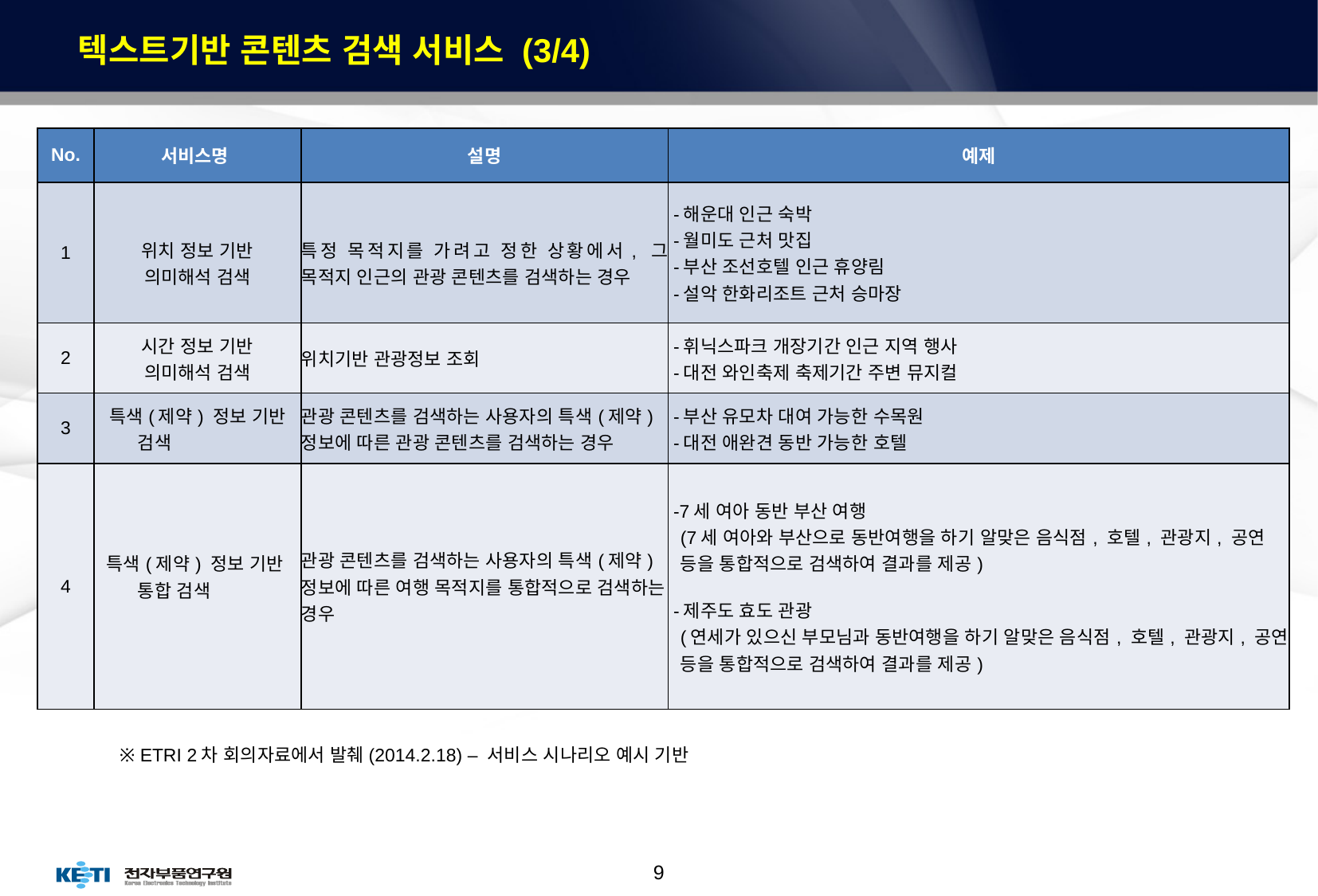

# 텍스트기반 콘텐츠 검색 서비스 (3/4)
| No. | 서비스명 | 설명 | 예제 |
| --- | --- | --- | --- |
| 1 | 위치 정보 기반 의미해석 검색 | 특정 목적지를 가려고 정한 상황에서, 그 목적지 인근의 관광 콘텐츠를 검색하는 경우 | -해운대 인근 숙박 -월미도 근처 맛집 -부산 조선호텔 인근 휴양림 -설악 한화리조트 근처 승마장 |
| 2 | 시간 정보 기반 의미해석 검색 | 위치기반 관광정보 조회 | -휘닉스파크 개장기간 인근 지역 행사 -대전 와인축제 축제기간 주변 뮤지컬 |
| 3 | 특색(제약) 정보 기반 검색 | 관광 콘텐츠를 검색하는 사용자의 특색(제약) 정보에 따른 관광 콘텐츠를 검색하는 경우 | -부산 유모차 대여 가능한 수목원 -대전 애완견 동반 가능한 호텔 |
| 4 | 특색(제약) 정보 기반 통합 검색 | 관광 콘텐츠를 검색하는 사용자의 특색(제약) 정보에 따른 여행 목적지를 통합적으로 검색하는 경우 | -7세 여아 동반 부산 여행 (7세 여아와 부산으로 동반여행을 하기 알맞은 음식점, 호텔, 관광지, 공연 등을 통합적으로 검색하여 결과를 제공) -제주도 효도 관광 (연세가 있으신 부모님과 동반여행을 하기 알맞은 음식점, 호텔, 관광지, 공연 등을 통합적으로 검색하여 결과를 제공) |
※ ETRI 2차 회의자료에서 발췌(2014.2.18) – 서비스 시나리오 예시 기반